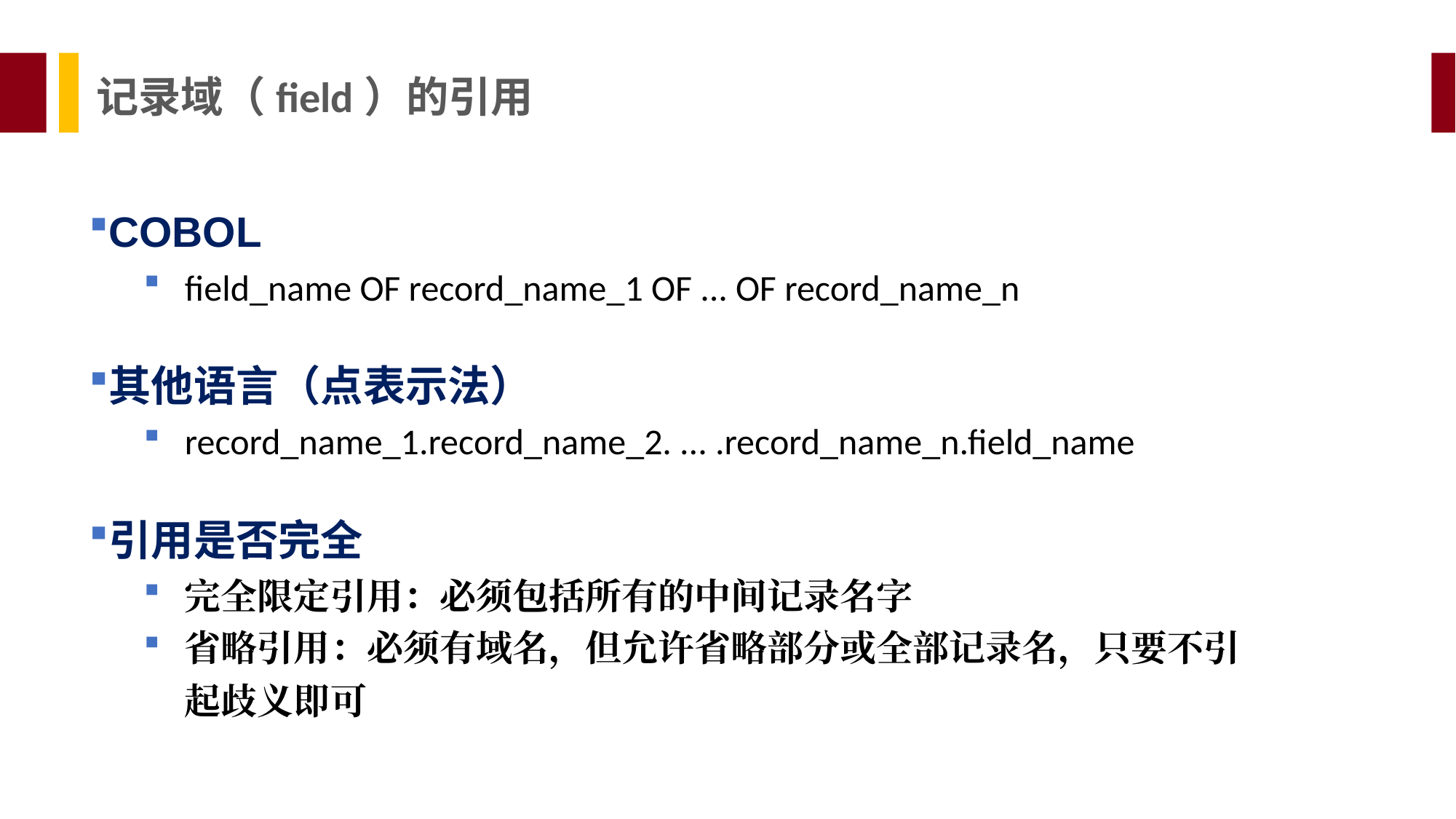

记录域（field）的引用
COBOL
field_name OF record_name_1 OF ... OF record_name_n
其他语言（点表示法）
record_name_1.record_name_2. ... .record_name_n.field_name
引用是否完全
完全限定引用：必须包括所有的中间记录名字
省略引用：必须有域名，但允许省略部分或全部记录名，只要不引起歧义即可